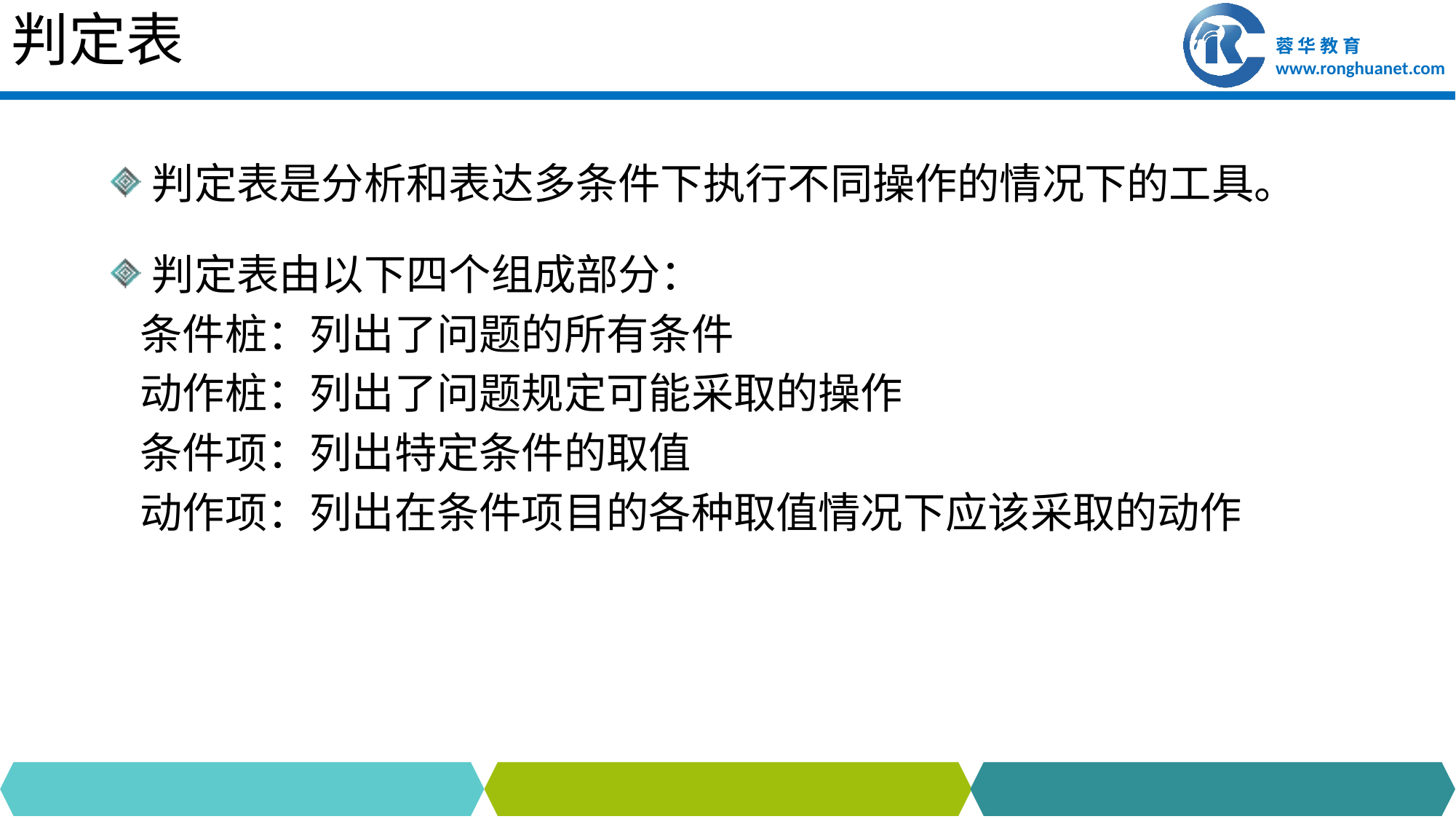

# 判定表
判定表是分析和表达多条件下执行不同操作的情况下的工具。

判定表由以下四个组成部分：
  条件桩：列出了问题的所有条件
  动作桩：列出了问题规定可能采取的操作
  条件项：列出特定条件的取值
  动作项：列出在条件项目的各种取值情况下应该采取的动作